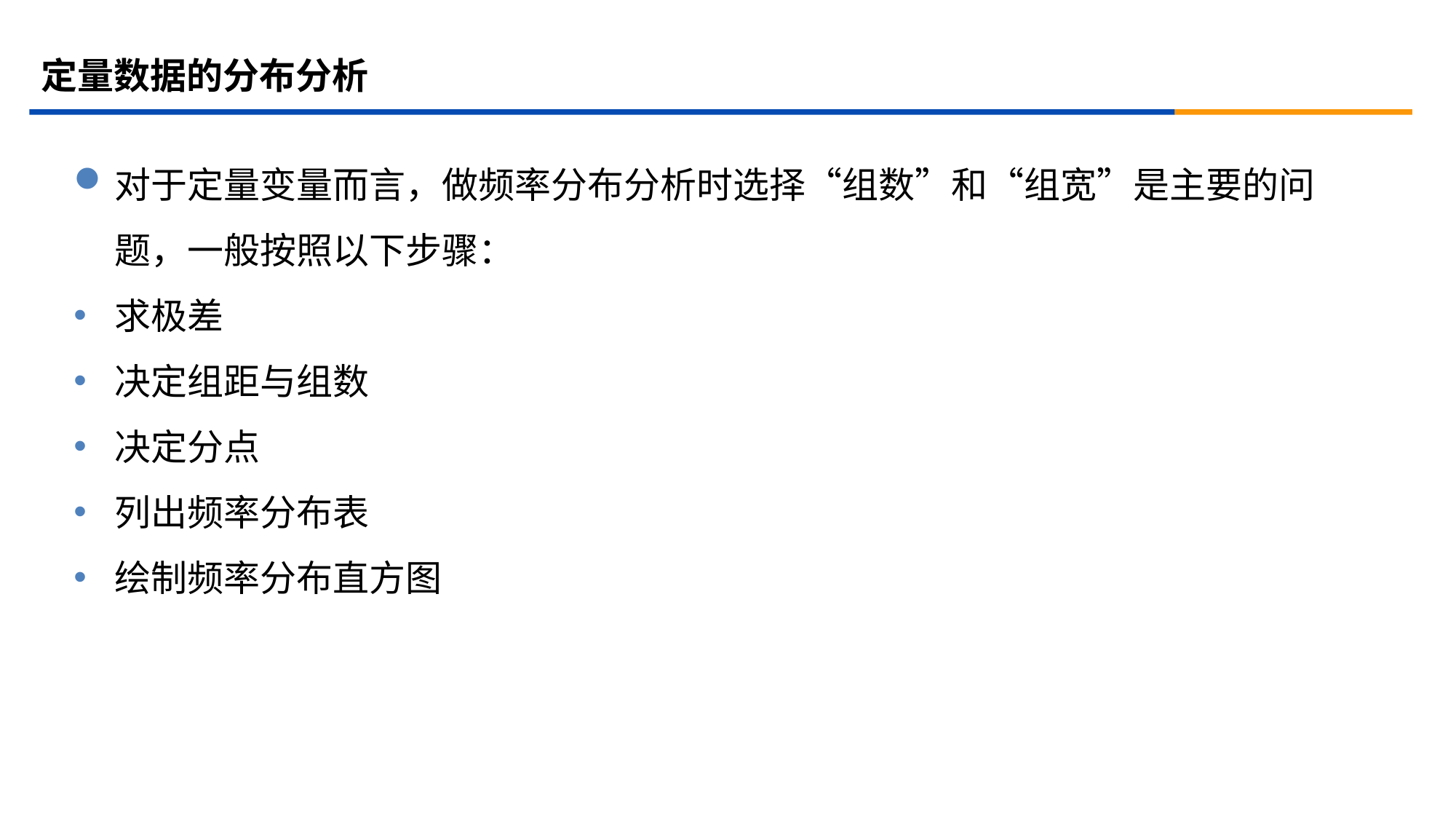

# 定量数据的分布分析
对于定量变量而言，做频率分布分析时选择“组数”和“组宽”是主要的问题，一般按照以下步骤：
求极差
决定组距与组数
决定分点
列出频率分布表
绘制频率分布直方图